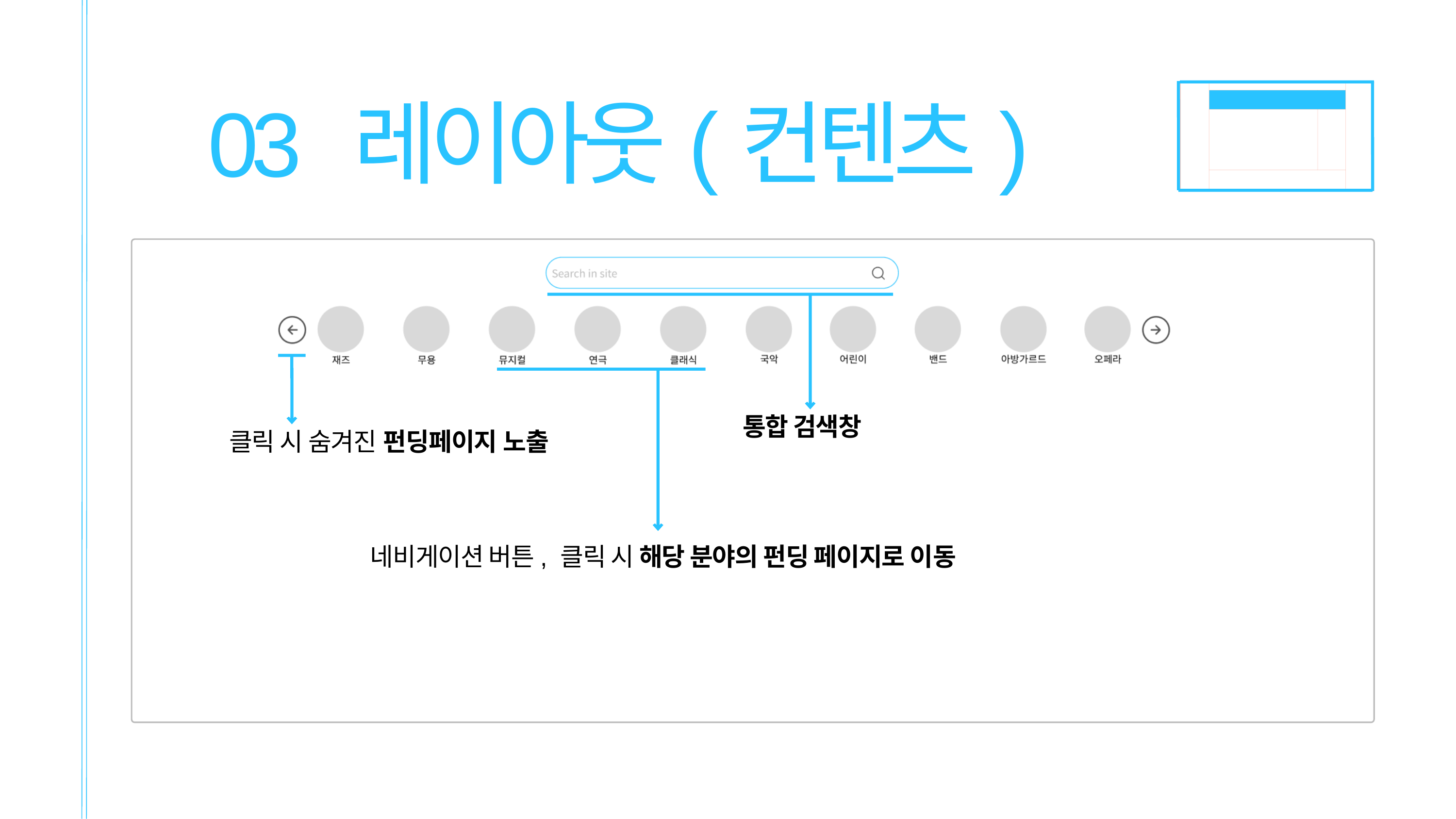

03	레이아웃(컨텐츠)

통합 검색창
클릭 시 숨겨진 펀딩페이지 노출

네비게이션 버튼, 클릭 시 해당 분야의 펀딩 페이지로 이동